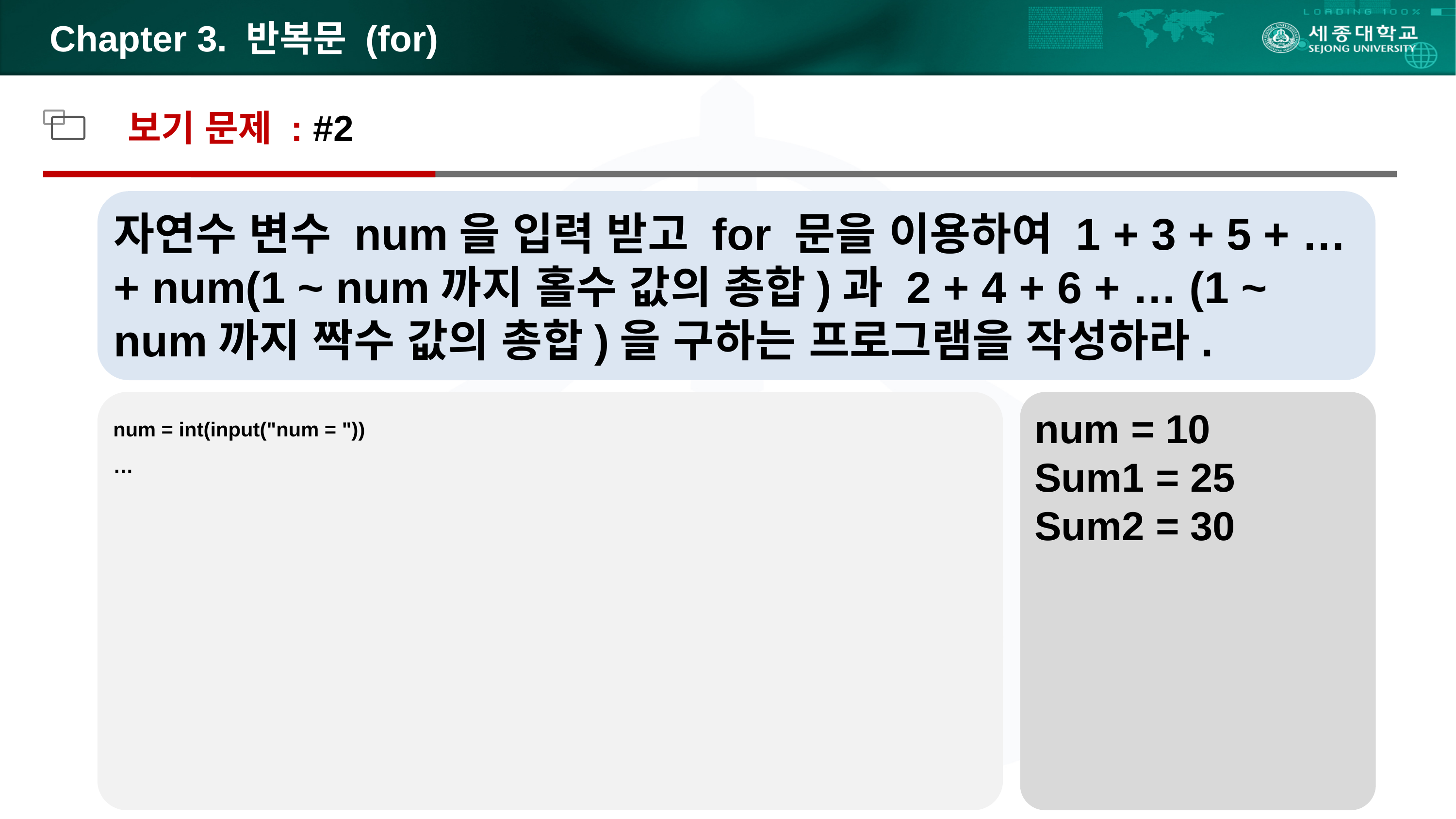

# Chapter 3. 반복문 (for)
보기 문제 : #2
자연수 변수 num을 입력 받고 for 문을 이용하여 1 + 3 + 5 + … + num(1 ~ num까지 홀수 값의 총합)과 2 + 4 + 6 + … (1 ~ num까지 짝수 값의 총합)을 구하는 프로그램을 작성하라.
num = int(input("num = "))
…
num = 10
Sum1 = 25
Sum2 = 30